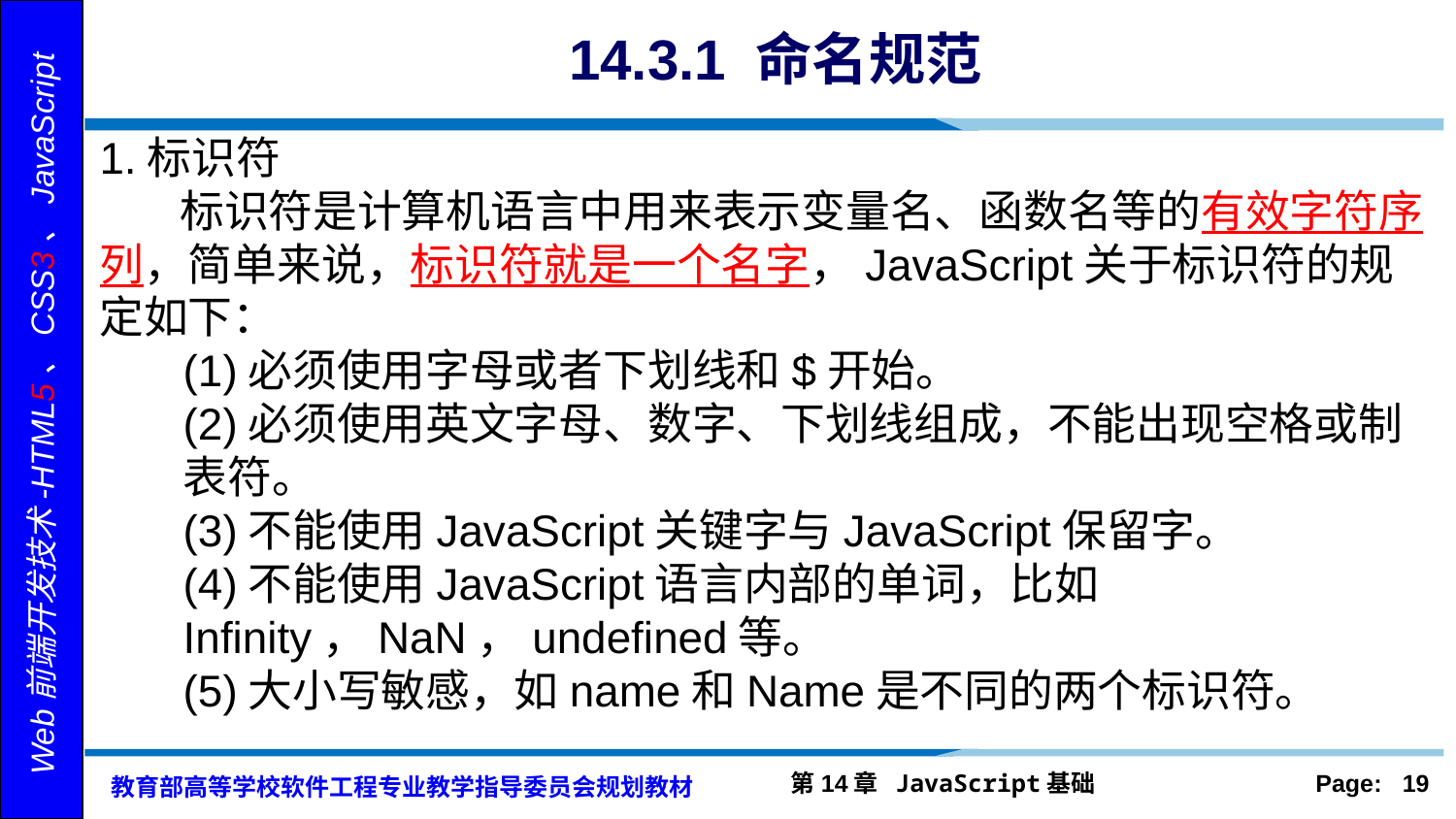

# 14.3.1 命名规范
1.标识符
       标识符是计算机语言中用来表示变量名、函数名等的有效字符序列，简单来说，标识符就是一个名字，JavaScript关于标识符的规定如下：
(1)必须使用字母或者下划线和$开始。
(2)必须使用英文字母、数字、下划线组成，不能出现空格或制表符。
(3)不能使用JavaScript关键字与JavaScript保留字。
(4)不能使用JavaScript语言内部的单词，比如Infinity，NaN，undefined等。
(5)大小写敏感，如name和Name是不同的两个标识符。